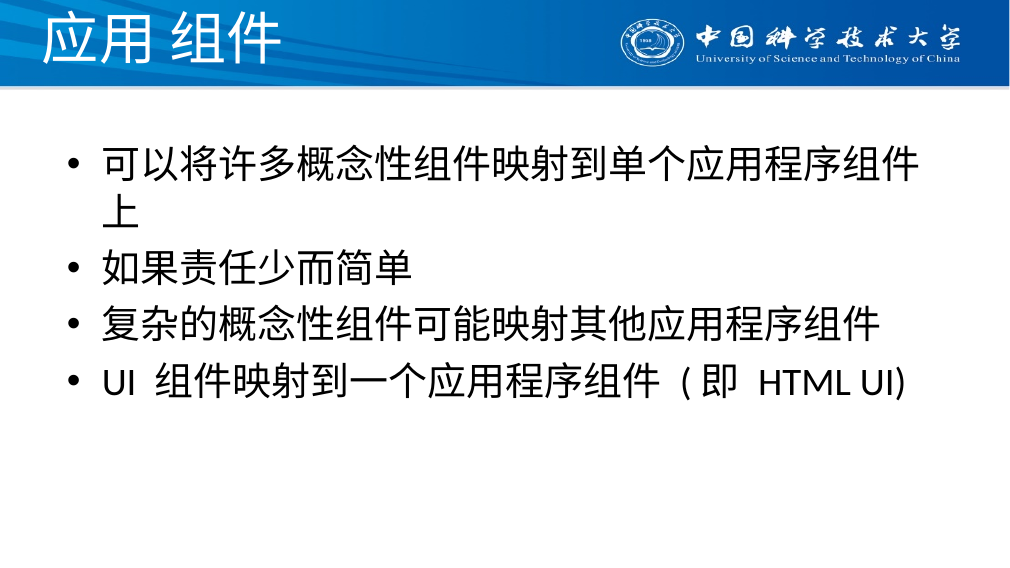

# 应用 组件
可以将许多概念性组件映射到单个应用程序组件上
如果责任少而简单
复杂的概念性组件可能映射其他应用程序组件
UI 组件映射到一个应用程序组件 (即 HTML UI)